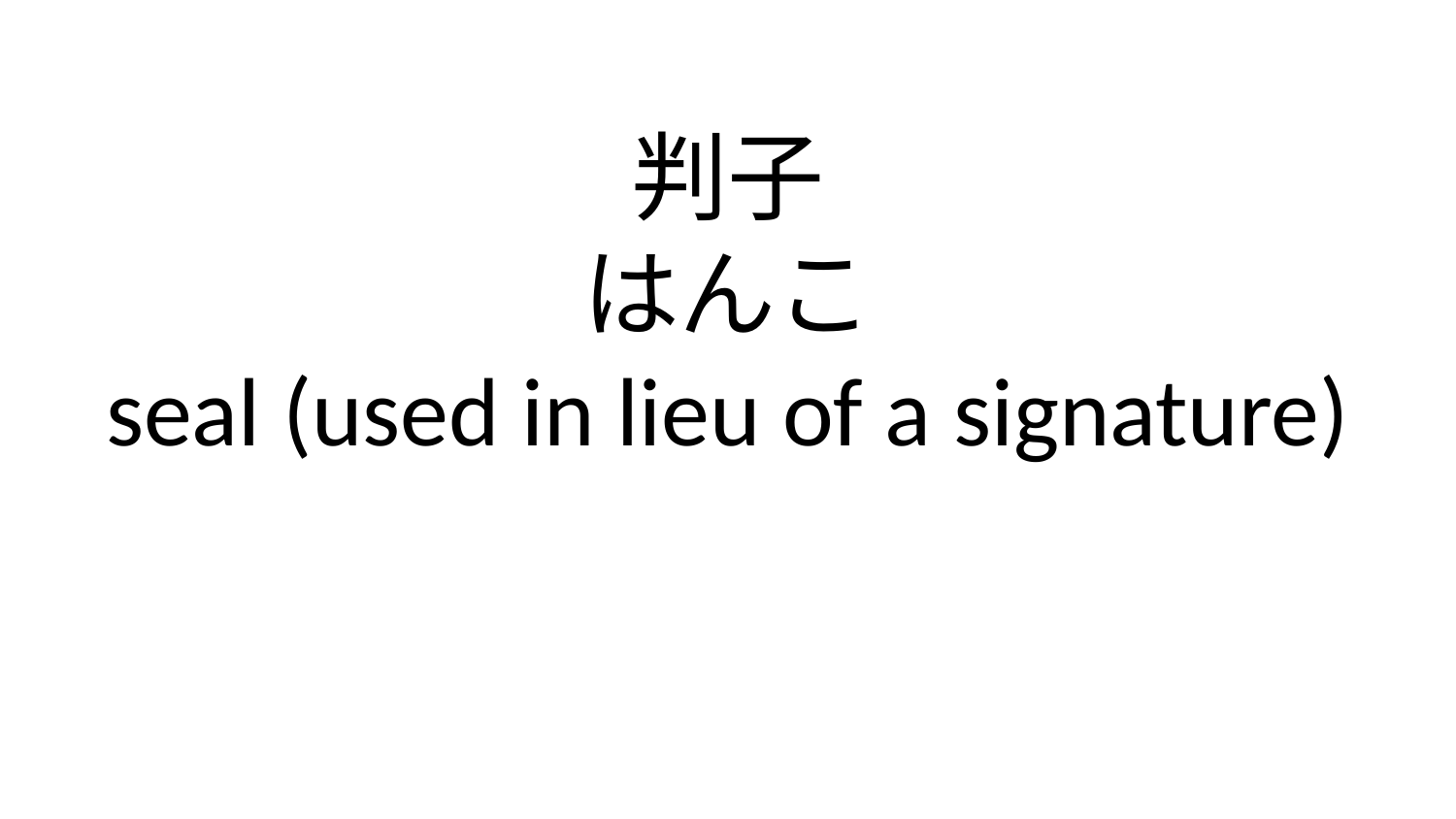

判子
はんこ
seal (used in lieu of a signature)